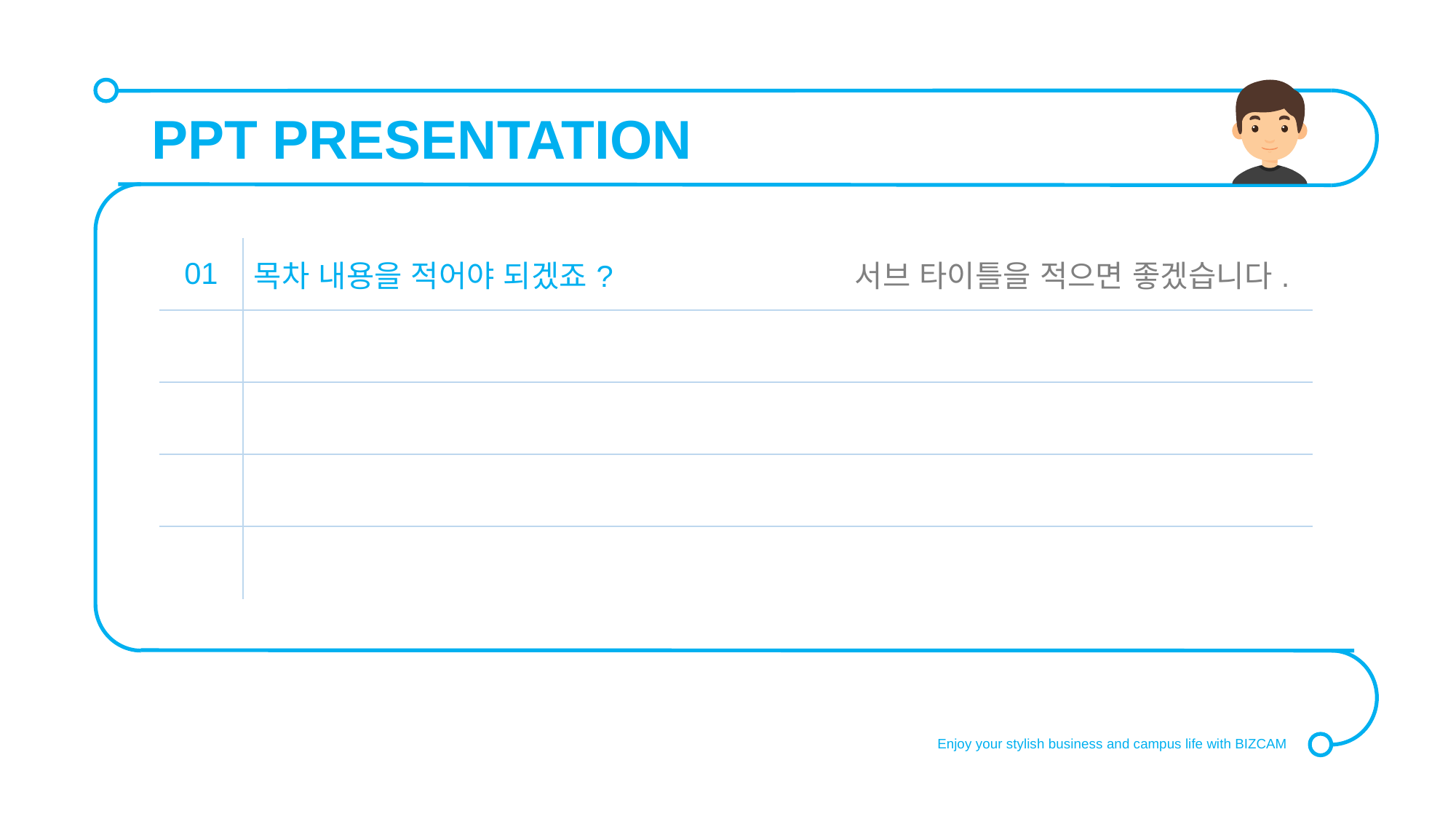

PPT PRESENTATION
| 01 | 목차 내용을 적어야 되겠죠? | 서브 타이틀을 적으면 좋겠습니다. |
| --- | --- | --- |
|  |  |  |
|  |  |  |
|  |  |  |
|  |  |  |
Enjoy your stylish business and campus life with BIZCAM